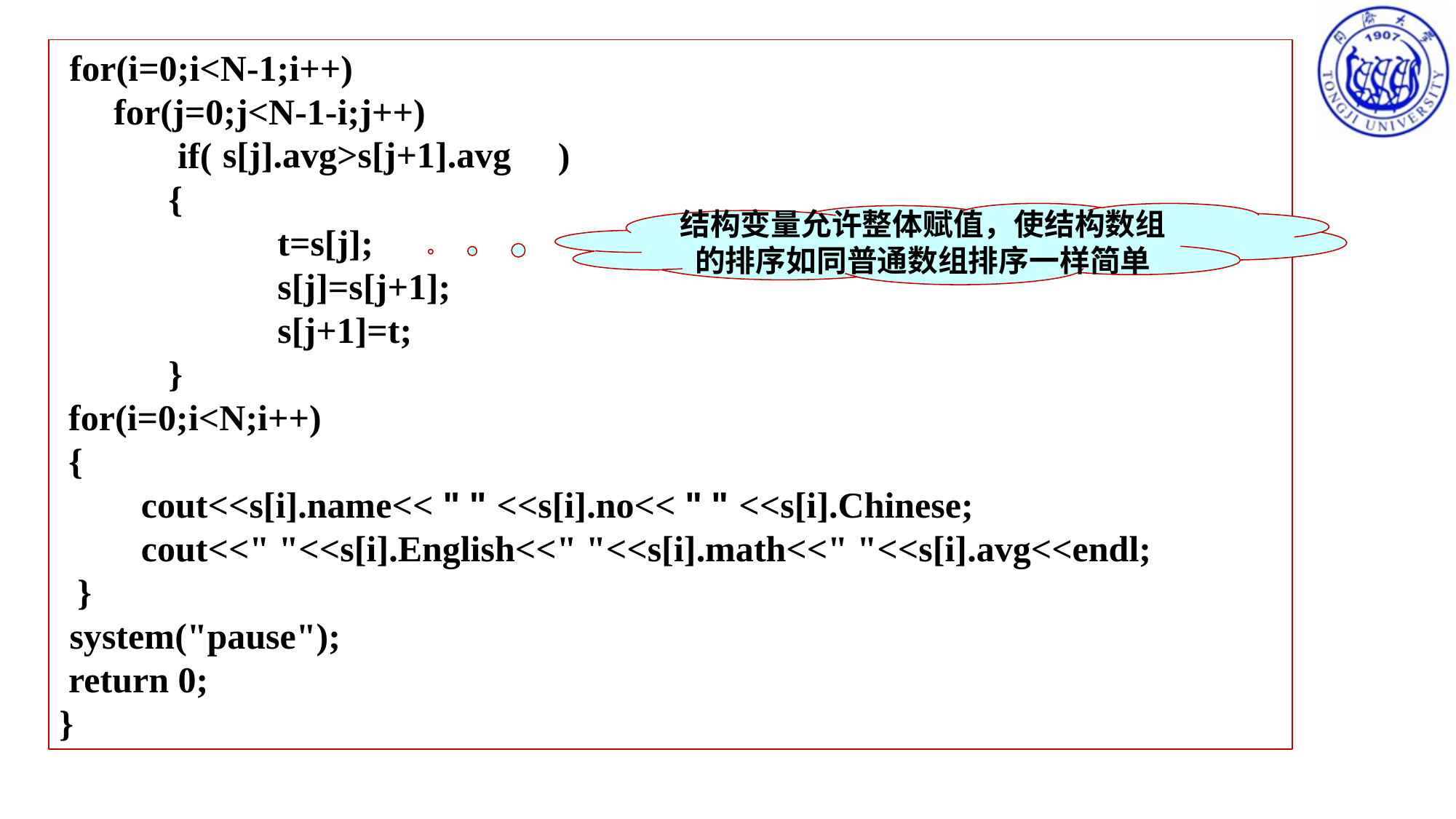

for(i=0;i<N-1;i++)
      for(j=0;j<N-1-i;j++)
	 if(                                      )
	{
		t=s[j];
		s[j]=s[j+1];
		s[j+1]=t;
	}
 for(i=0;i<N;i++)
 {
         cout<<s[i].name<< " " <<s[i].no<< " " <<s[i].Chinese;
         cout<<" "<<s[i].English<<" "<<s[i].math<<" "<<s[i].avg<<endl;
  }
 system("pause");
 return 0;
}
s[j].avg>s[j+1].avg
结构变量允许整体赋值，使结构数组的排序如同普通数组排序一样简单